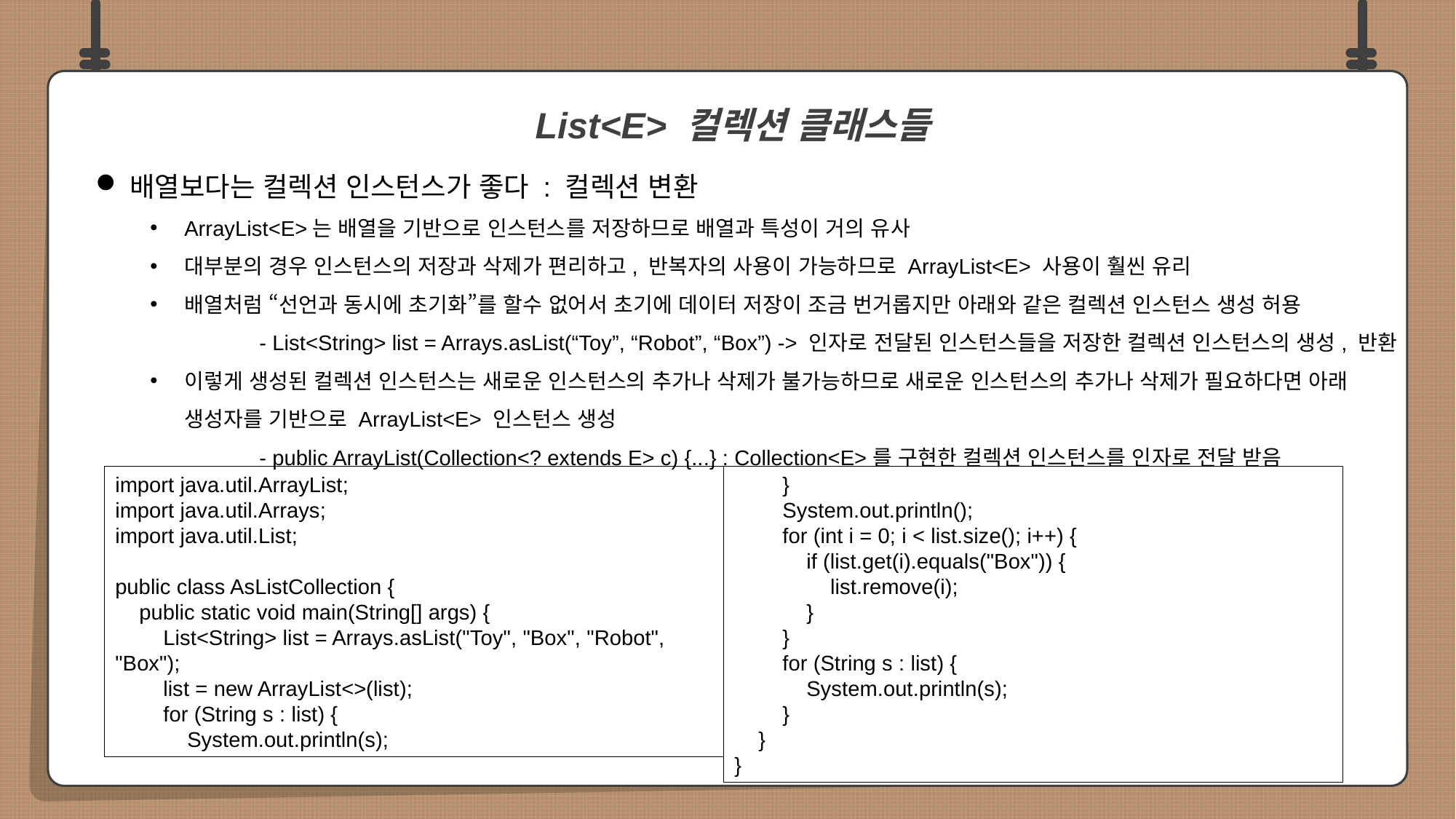

배열보다는 컬렉션 인스턴스가 좋다 : 컬렉션 변환
ArrayList<E>는 배열을 기반으로 인스턴스를 저장하므로 배열과 특성이 거의 유사
대부분의 경우 인스턴스의 저장과 삭제가 편리하고, 반복자의 사용이 가능하므로 ArrayList<E> 사용이 훨씬 유리
배열처럼 “선언과 동시에 초기화”를 할수 없어서 초기에 데이터 저장이 조금 번거롭지만 아래와 같은 컬렉션 인스턴스 생성 허용
	- List<String> list = Arrays.asList(“Toy”, “Robot”, “Box”) -> 인자로 전달된 인스턴스들을 저장한 컬렉션 인스턴스의 생성, 반환
이렇게 생성된 컬렉션 인스턴스는 새로운 인스턴스의 추가나 삭제가 불가능하므로 새로운 인스턴스의 추가나 삭제가 필요하다면 아래 생성자를 기반으로 ArrayList<E> 인스턴스 생성
	- public ArrayList(Collection<? extends E> c) {...} : Collection<E>를 구현한 컬렉션 인스턴스를 인자로 전달 받음
 List<E> 컬렉션 클래스들

        }
        System.out.println();
        for (int i = 0; i < list.size(); i++) {
            if (list.get(i).equals("Box")) {
                list.remove(i);
            }
        }
        for (String s : list) {
            System.out.println(s);
        }
    }
}
import java.util.ArrayList;
import java.util.Arrays;
import java.util.List;

public class AsListCollection {
    public static void main(String[] args) {
        List<String> list = Arrays.asList("Toy", "Box", "Robot", "Box");
        list = new ArrayList<>(list);
        for (String s : list) {
            System.out.println(s);